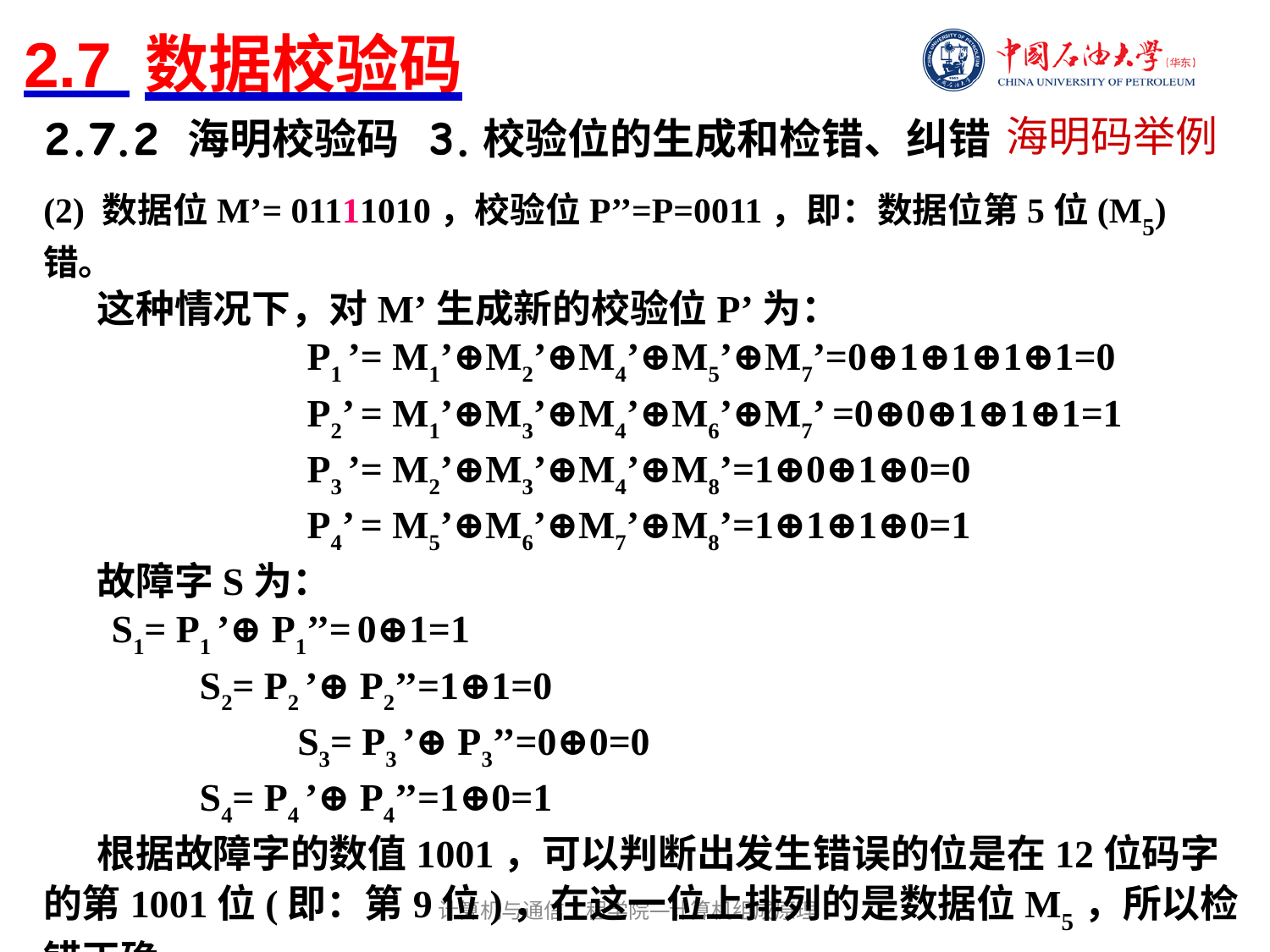

# 2.7 数据校验码
2.7.2 海明校验码  3.校验位的生成和检错、纠错

海明码举例
(2) 数据位M’= 01111010，校验位P’’=P=0011，即：数据位第5位(M5)错。
     这种情况下，对M’生成新的校验位P’为：
  		 P1 ’= M1’⊕M2’⊕M4’⊕M5’⊕M7’=0⊕1⊕1⊕1⊕1=0
  		 P2’ = M1’⊕M3’⊕M4’⊕M6’⊕M7’ =0⊕0⊕1⊕1⊕1=1
  		 P3 ’= M2’⊕M3’⊕M4’⊕M8’=1⊕0⊕1⊕0=0
  		 P4’ = M5’⊕M6’⊕M7’⊕M8’=1⊕1⊕1⊕0=1
     故障字S为：
       S1= P1 ’⊕ P1’’= 0⊕1=1
	   S2= P2 ’⊕ P2’’=1⊕1=0
   		S3= P3 ’⊕ P3’’=0⊕0=0
	   S4= P4 ’⊕ P4’’=1⊕0=1
     根据故障字的数值1001，可以判断出发生错误的位是在12位码字的第1001位(即：第9位)，在这一位上排列的是数据位M5，所以检错正确,
纠错时，只要将码字的第9位（即：第5个数据位）取反即可。
94

计算机与通信工程学院—计算机组成原理